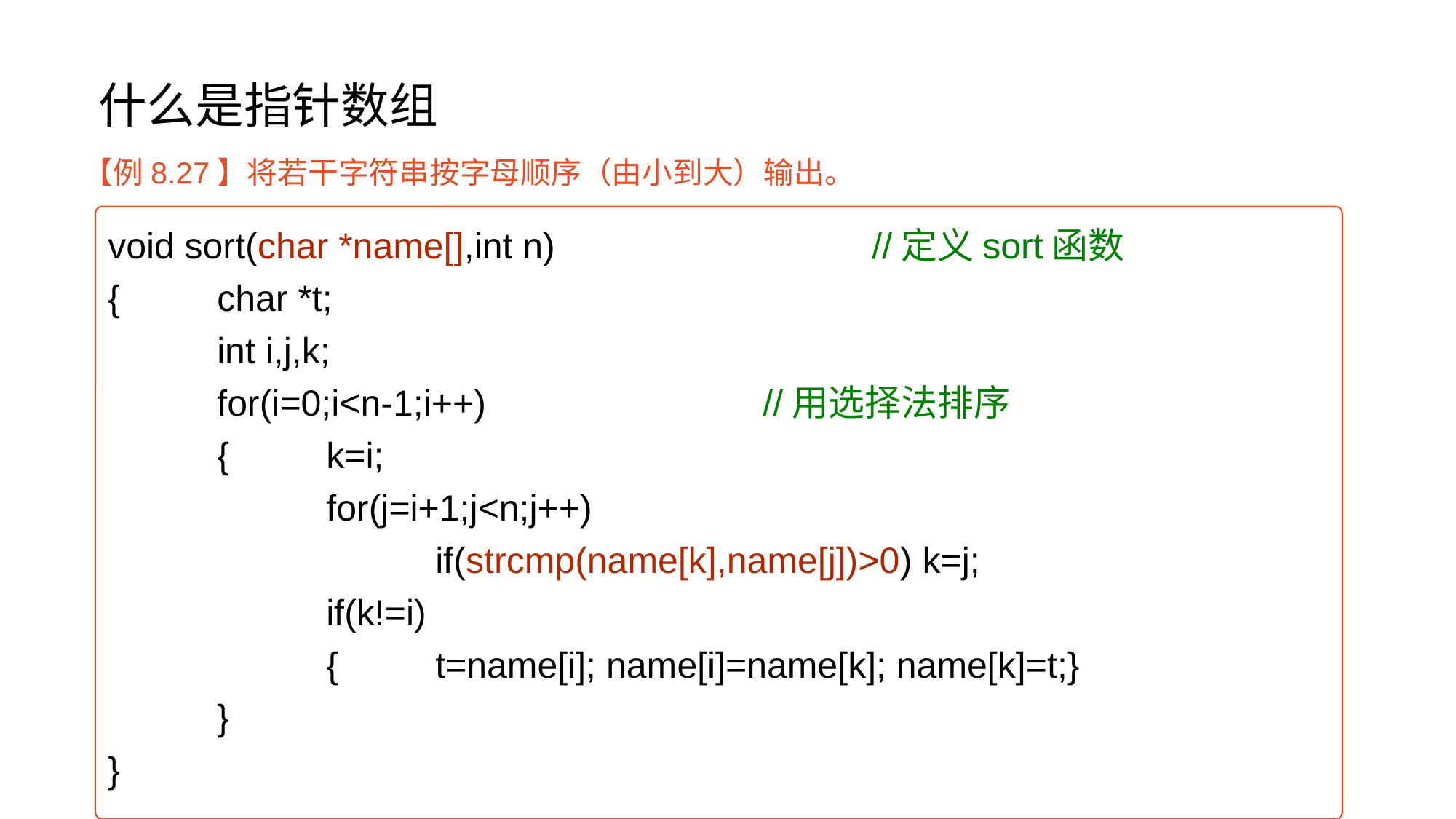

# 什么是指针数组
【例8.27】将若干字符串按字母顺序（由小到大）输出。
void sort(char *name[],int n)			//定义sort函数
{	char *t;
	int i,j,k;
	for(i=0;i<n-1;i++)			//用选择法排序
	{	k=i;
		for(j=i+1;j<n;j++)
			if(strcmp(name[k],name[j])>0) k=j;
		if(k!=i)
		{	t=name[i]; name[i]=name[k]; name[k]=t;}
	}
}